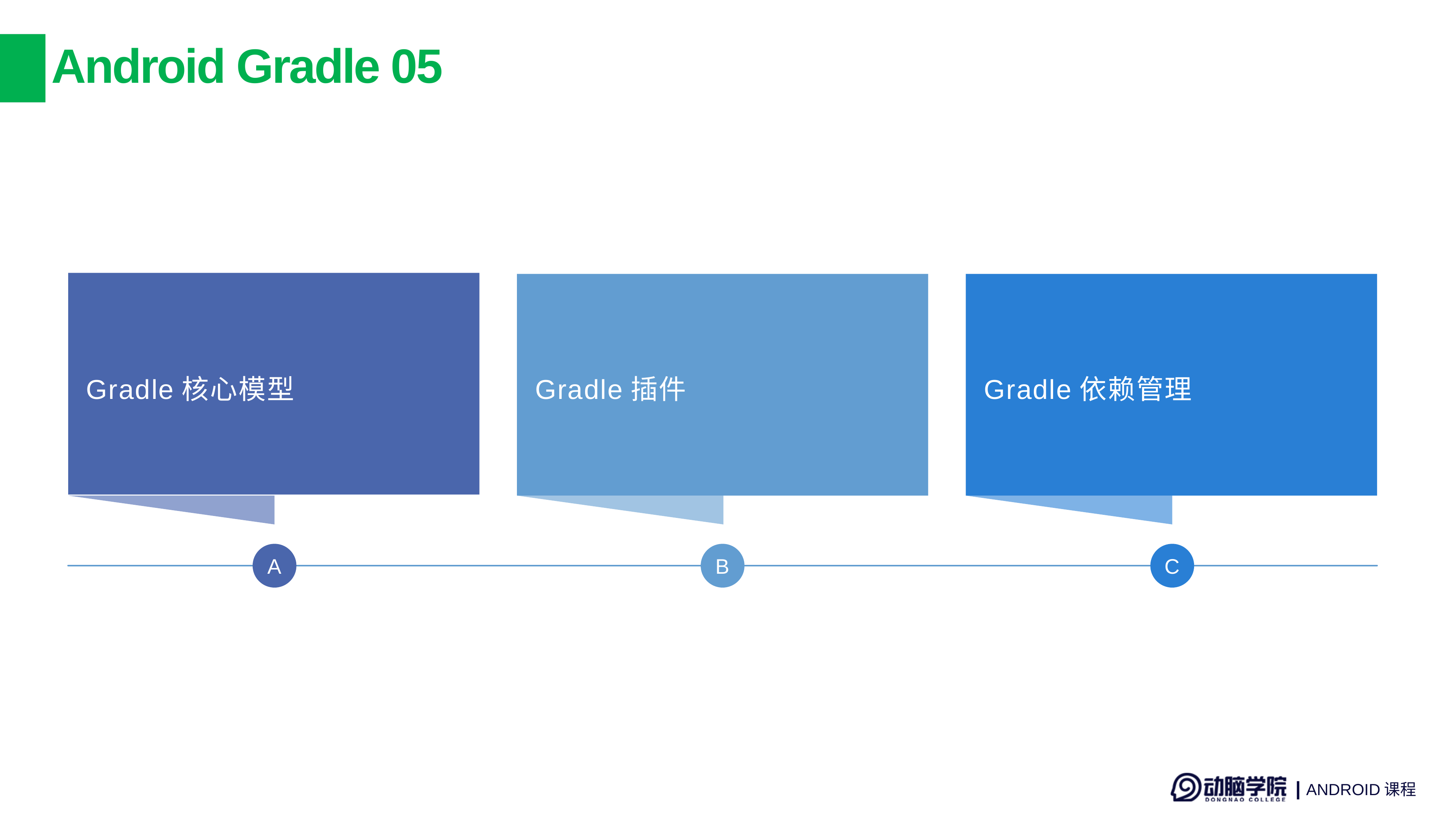

# Android Gradle 05

Gradle核心模型
Gradle插件
Gradle依赖管理

A
B
C